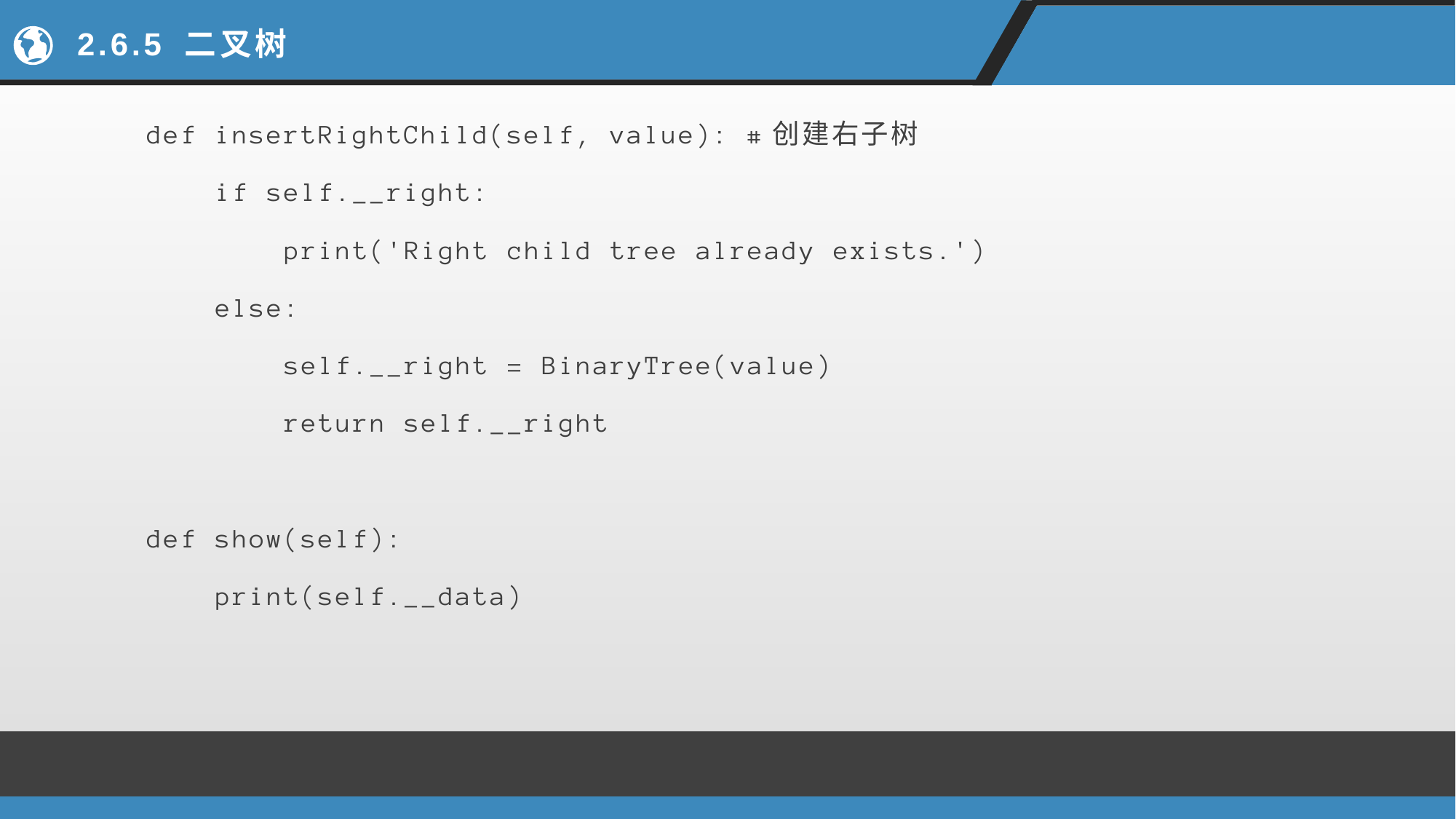

# 2.6.5 二叉树

    def insertRightChild(self, value): #创建右子树
        if self.__right:
            print('Right child tree already exists.')
        else:
            self.__right = BinaryTree(value)
            return self.__right

    def show(self):
        print(self.__data)